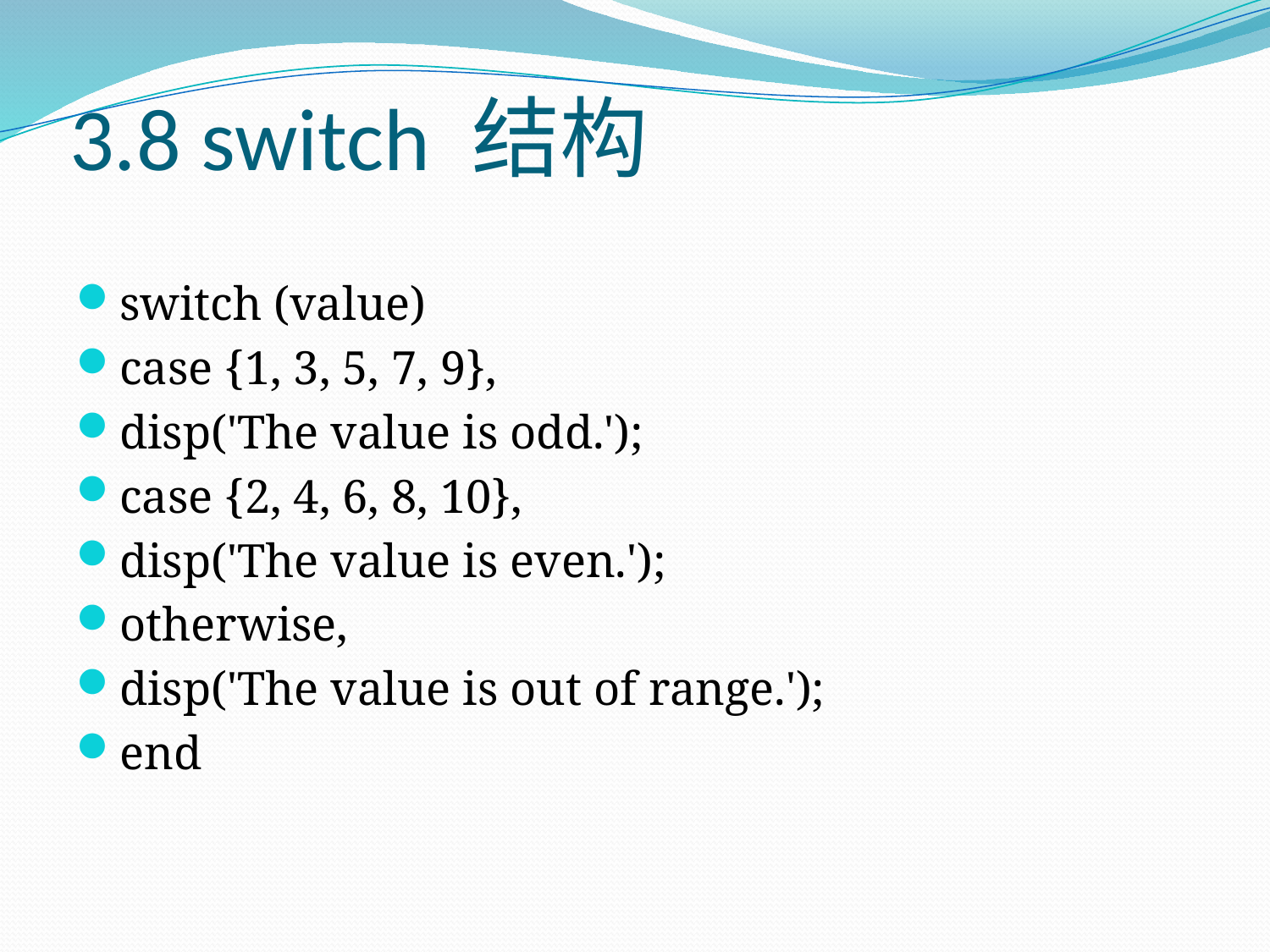

# 3.8 switch 结构
switch (value)
case {1, 3, 5, 7, 9},
disp('The value is odd.');
case {2, 4, 6, 8, 10},
disp('The value is even.');
otherwise,
disp('The value is out of range.');
end